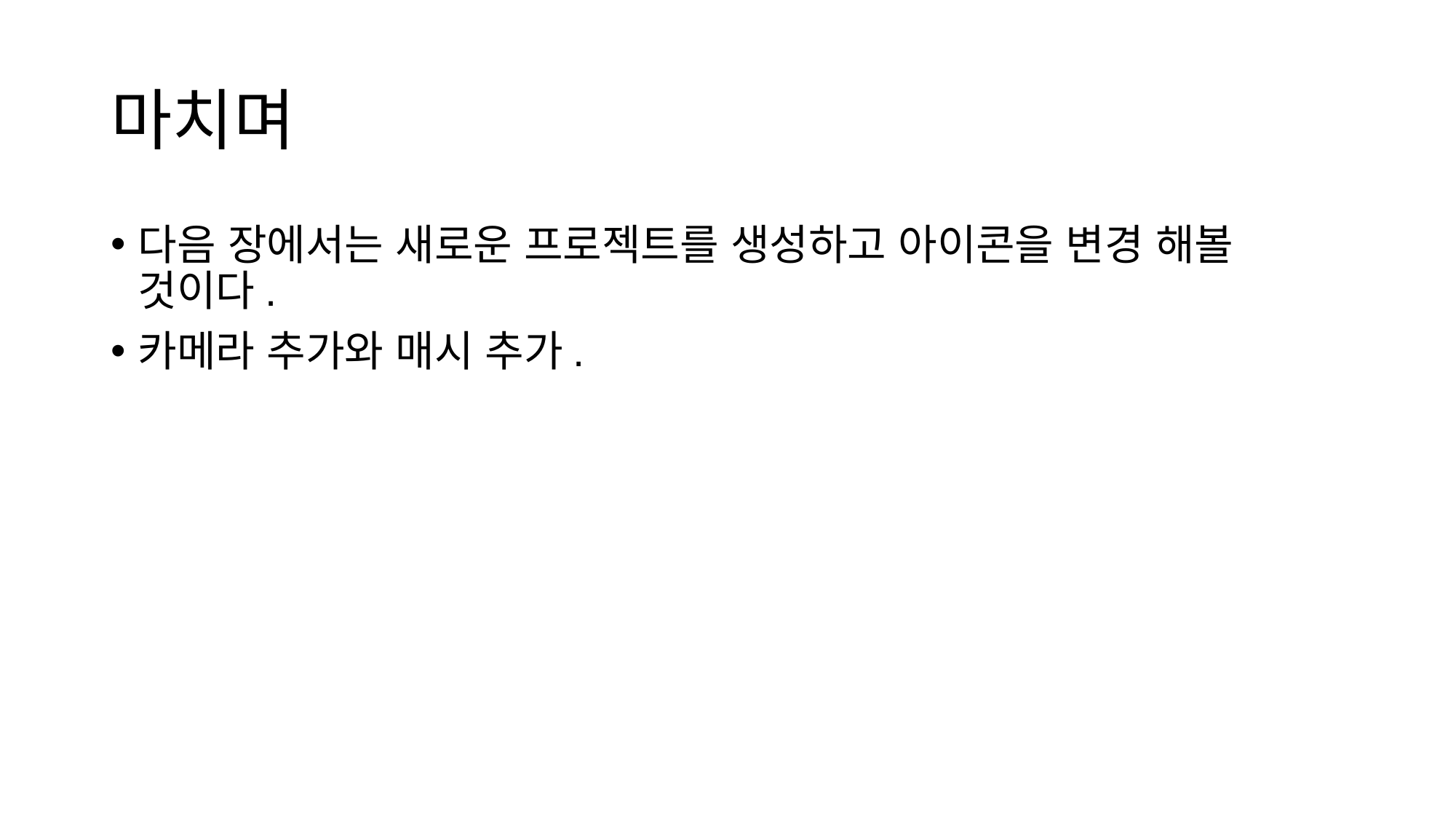

# 마치며
다음 장에서는 새로운 프로젝트를 생성하고 아이콘을 변경 해볼 것이다.
카메라 추가와 매시 추가.